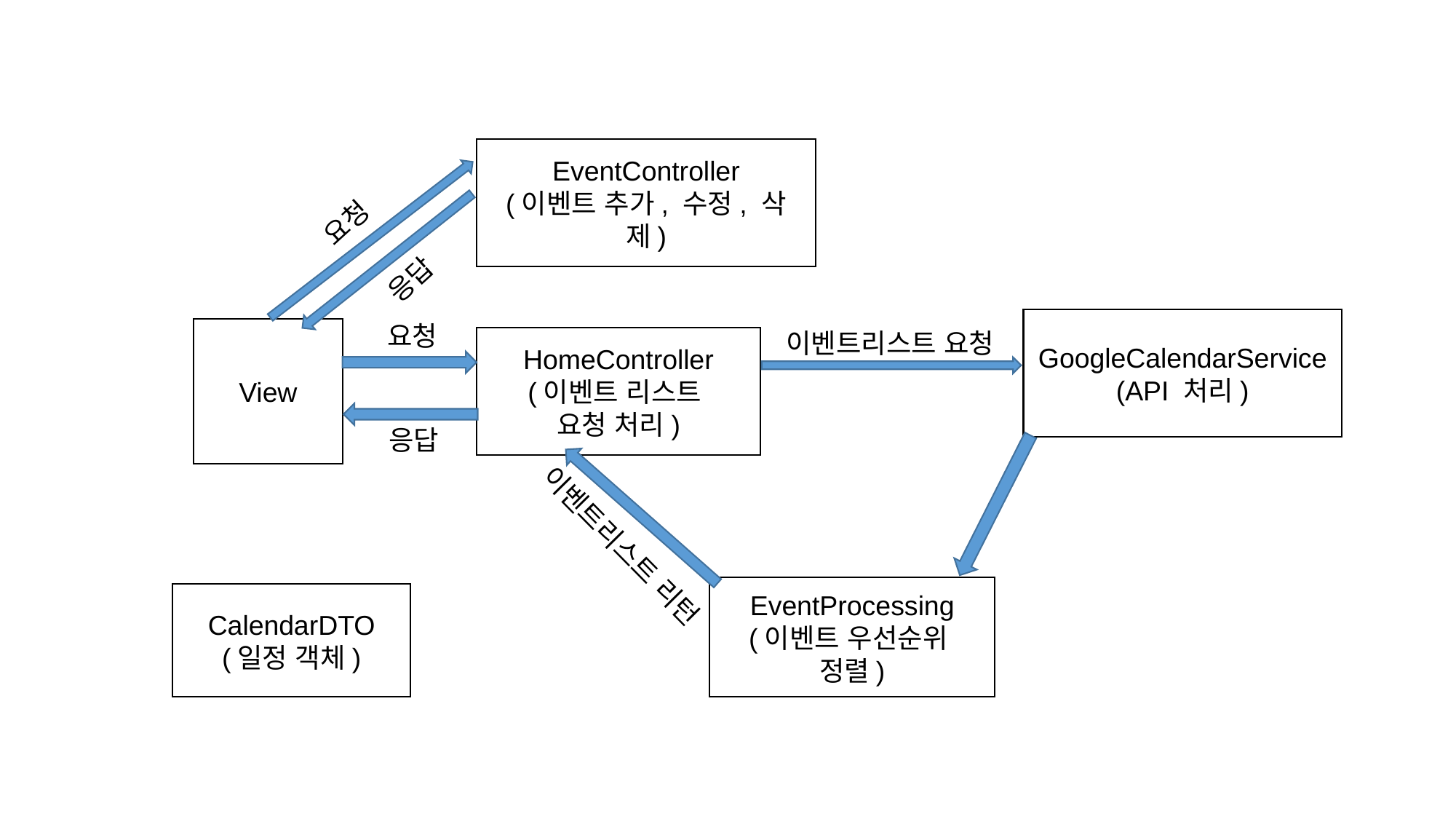

EventController
(이벤트 추가, 수정, 삭제)
요청

응답
GoogleCalendarService
(API 처리)
요청
View
이벤트리스트 요청
HomeController
(이벤트 리스트
요청 처리)

응답

이벤트리스트 리턴
EventProcessing
(이벤트 우선순위
정렬)
CalendarDTO
(일정 객체)